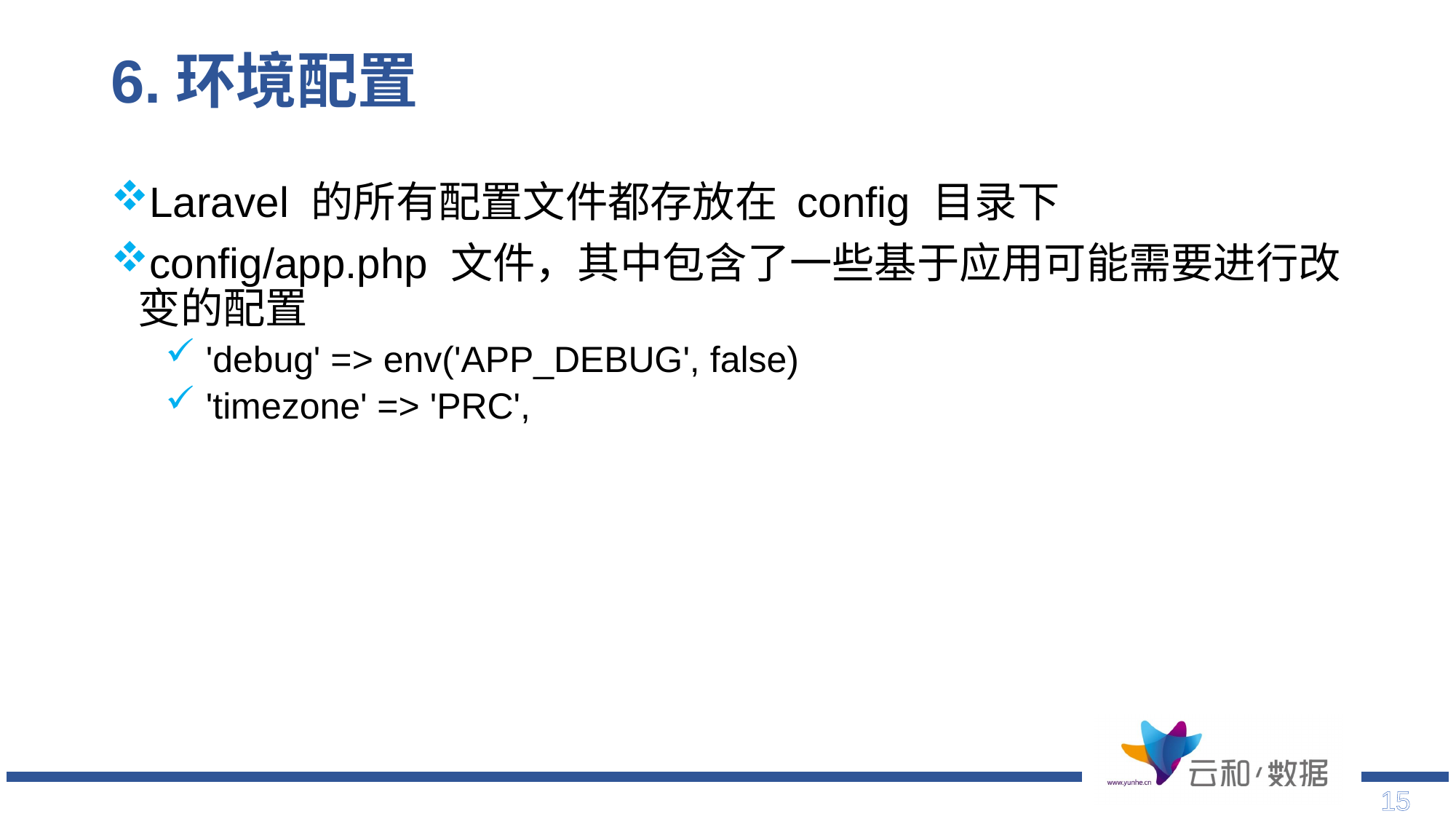

# 6.环境配置
Laravel 的所有配置文件都存放在 config 目录下
config/app.php 文件，其中包含了一些基于应用可能需要进行改变的配置
 'debug' => env('APP_DEBUG', false)
 'timezone' => 'PRC',